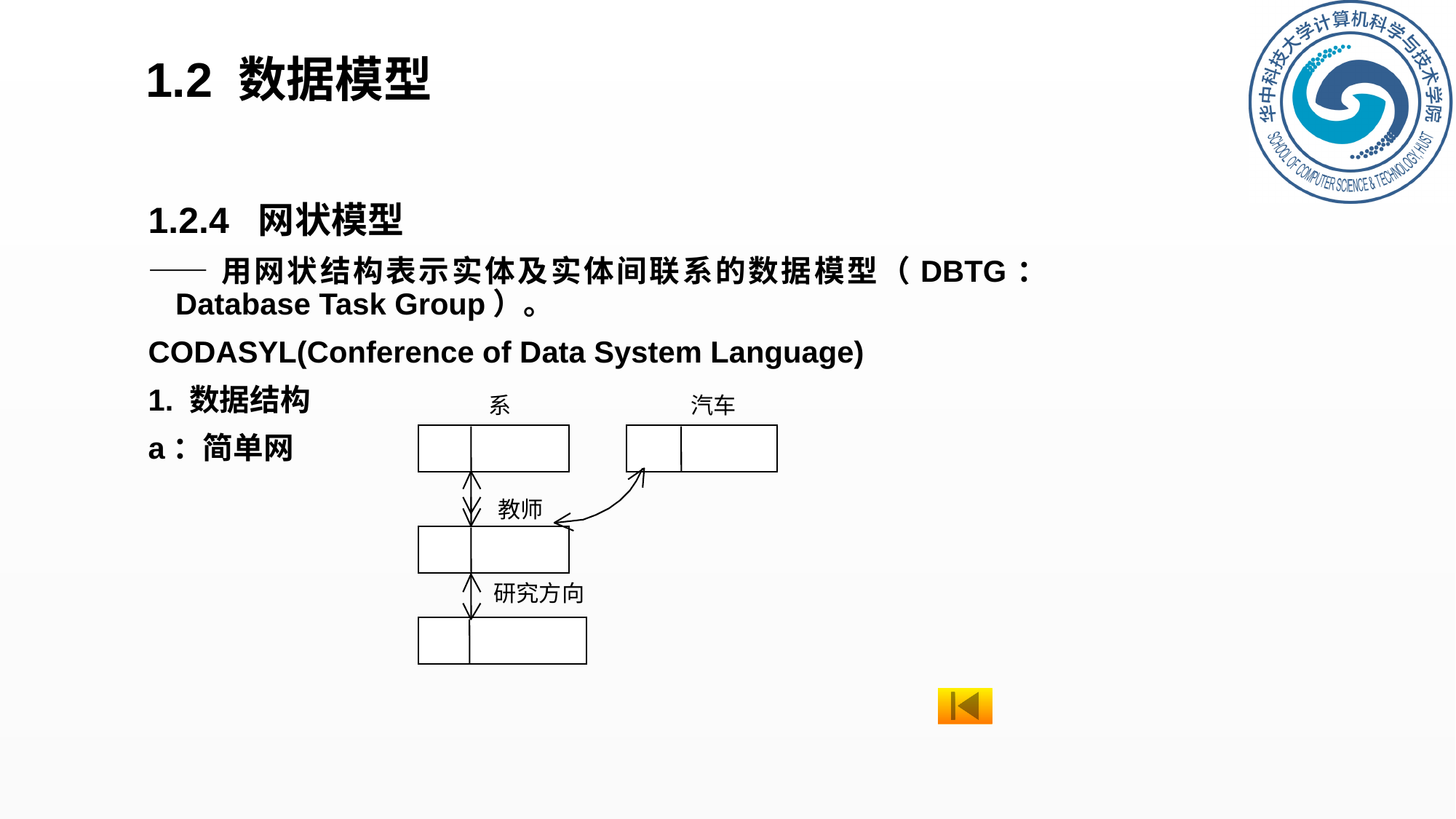

# 1.2 数据模型
1.2.4  网状模型
——用网状结构表示实体及实体间联系的数据模型（DBTG：Database Task Group）。
CODASYL(Conference of Data System Language)
1. 数据结构
a：简单网

系
汽车

教师

研究方向